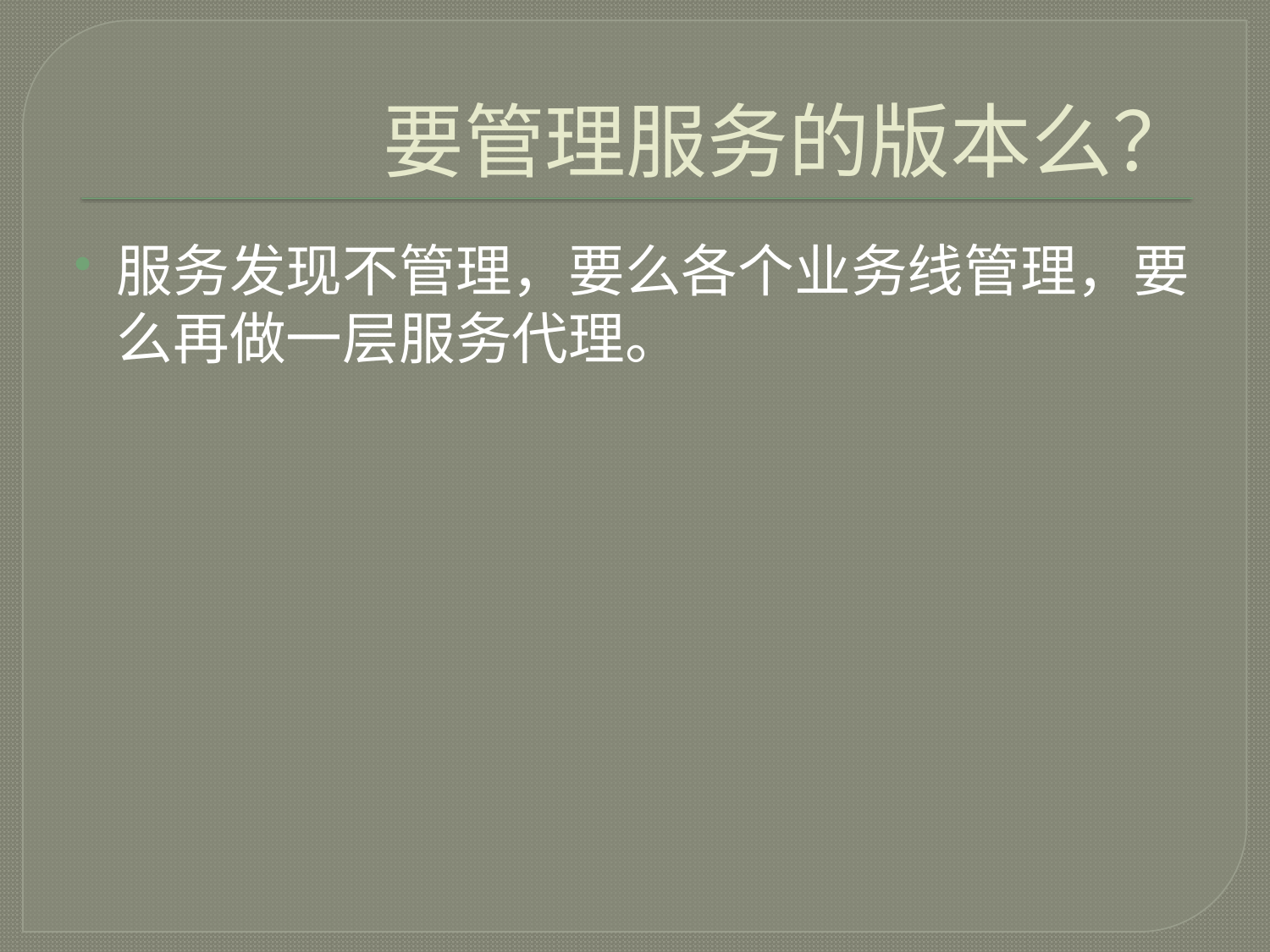

# 要管理服务的版本么？
服务发现不管理，要么各个业务线管理，要么再做一层服务代理。